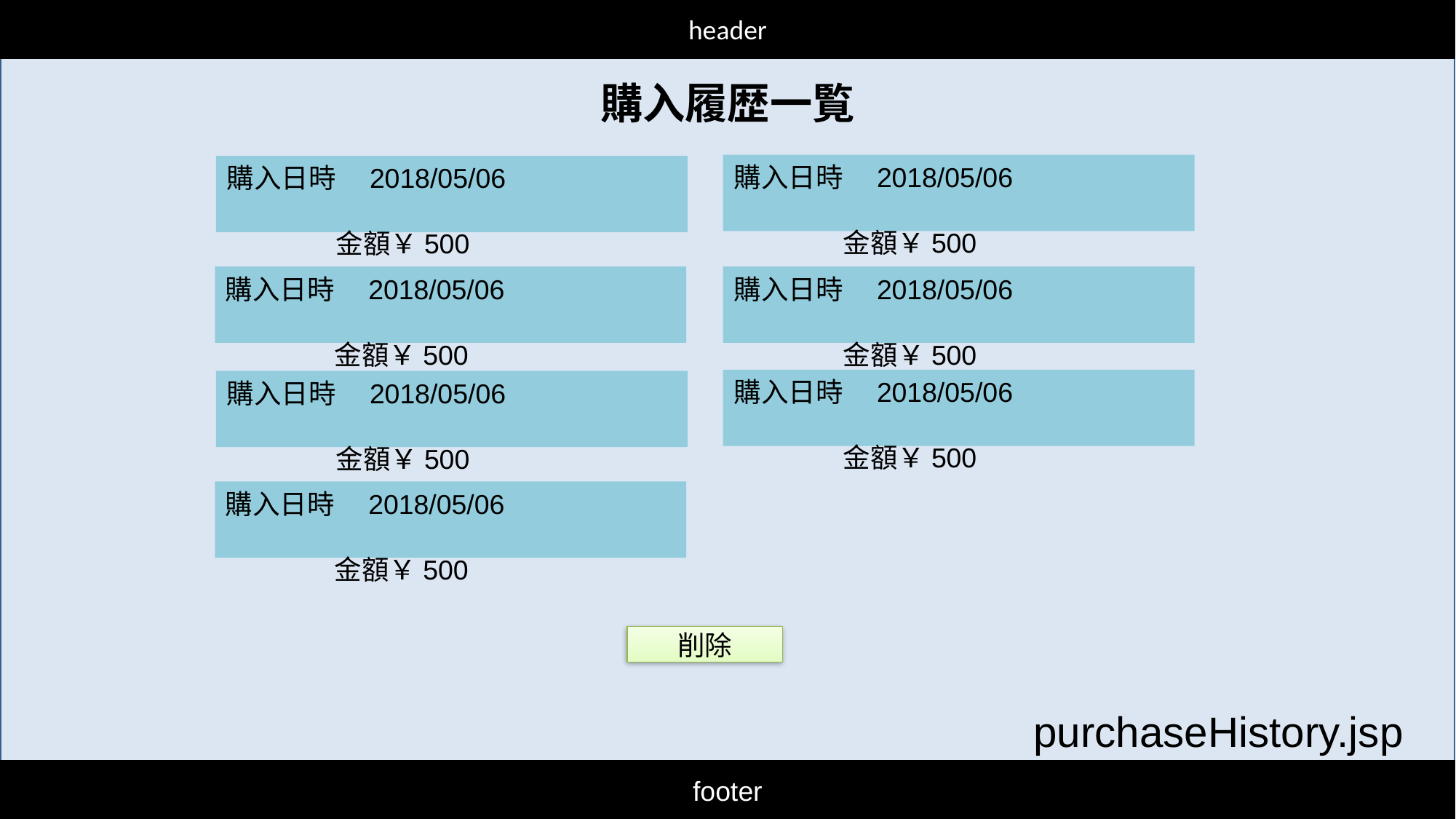

header

購入履歴一覧
購入日時　2018/05/06
					金額￥500
購入日時　2018/05/06
					金額￥500
購入日時　2018/05/06
					金額￥500
購入日時　2018/05/06
					金額￥500
購入日時　2018/05/06
					金額￥500
購入日時　2018/05/06
					金額￥500
購入日時　2018/05/06
					金額￥500
削除
purchaseHistory.jsp
footer